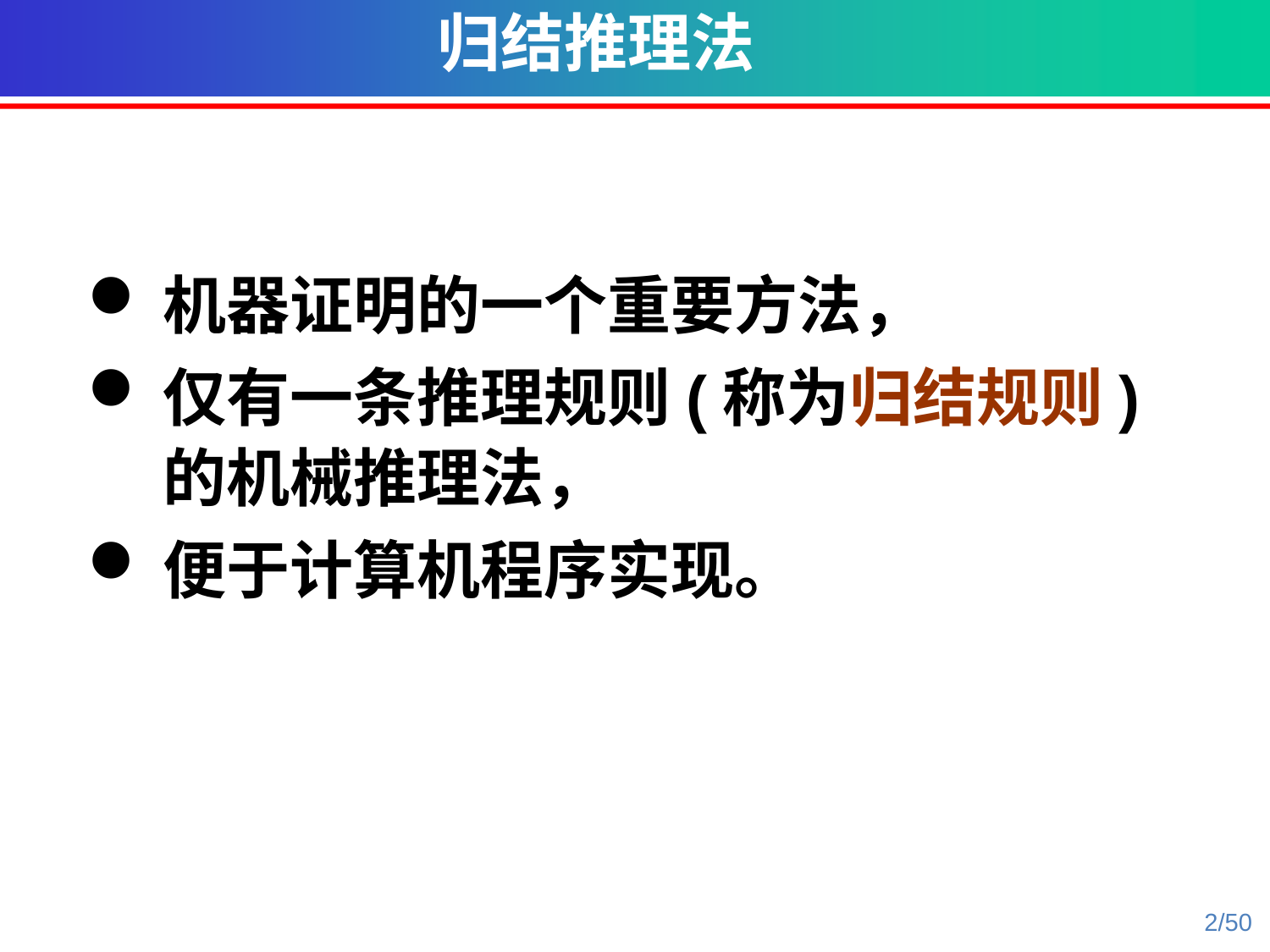

归结推理法

机器证明的一个重要方法，
仅有一条推理规则(称为归结规则)的机械推理法，
便于计算机程序实现。
2/50